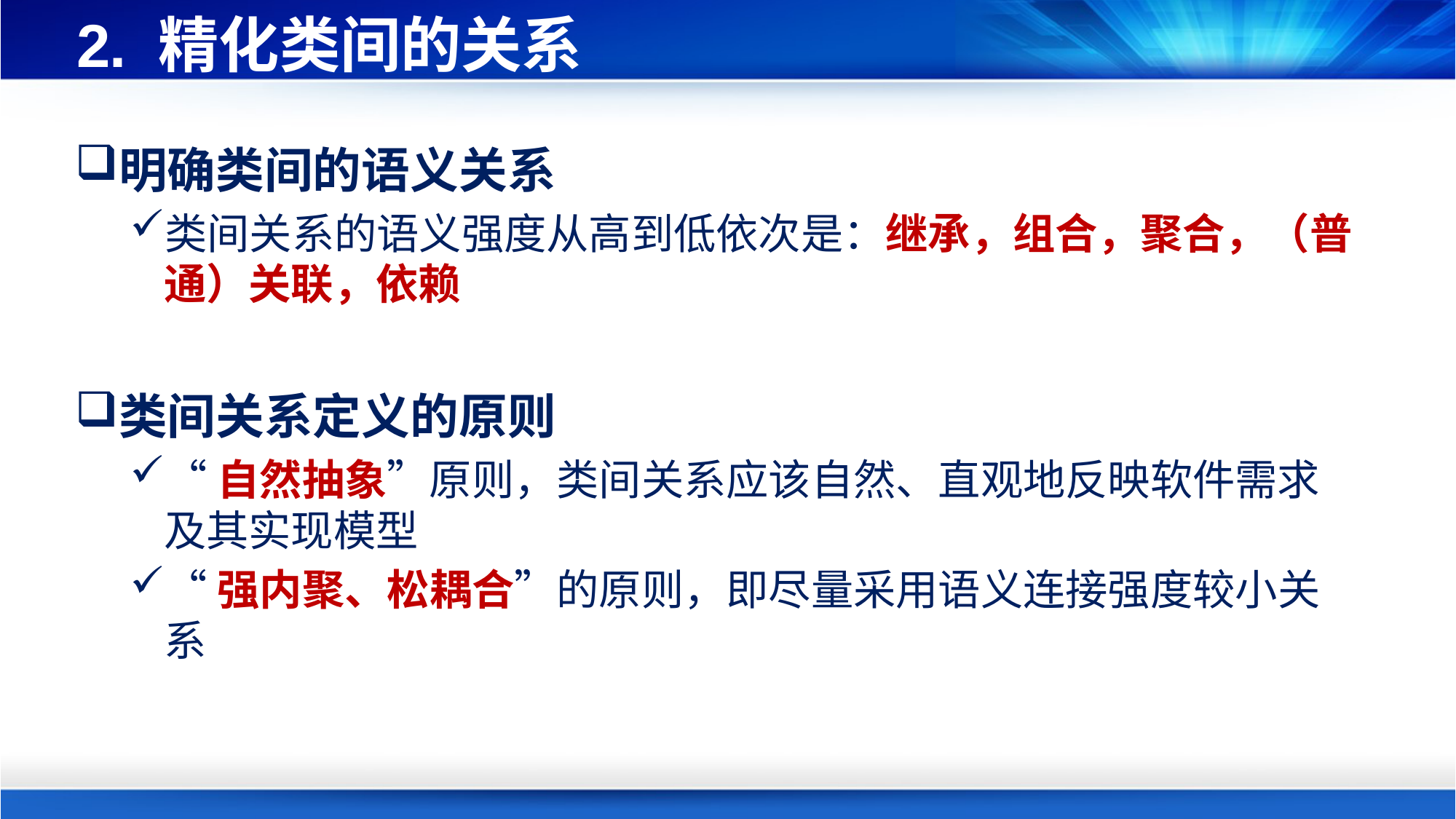

# 2. 精化类间的关系
明确类间的语义关系
类间关系的语义强度从高到低依次是：继承，组合，聚合，（普通）关联，依赖

类间关系定义的原则
“自然抽象”原则，类间关系应该自然、直观地反映软件需求及其实现模型
“强内聚、松耦合”的原则，即尽量采用语义连接强度较小关系